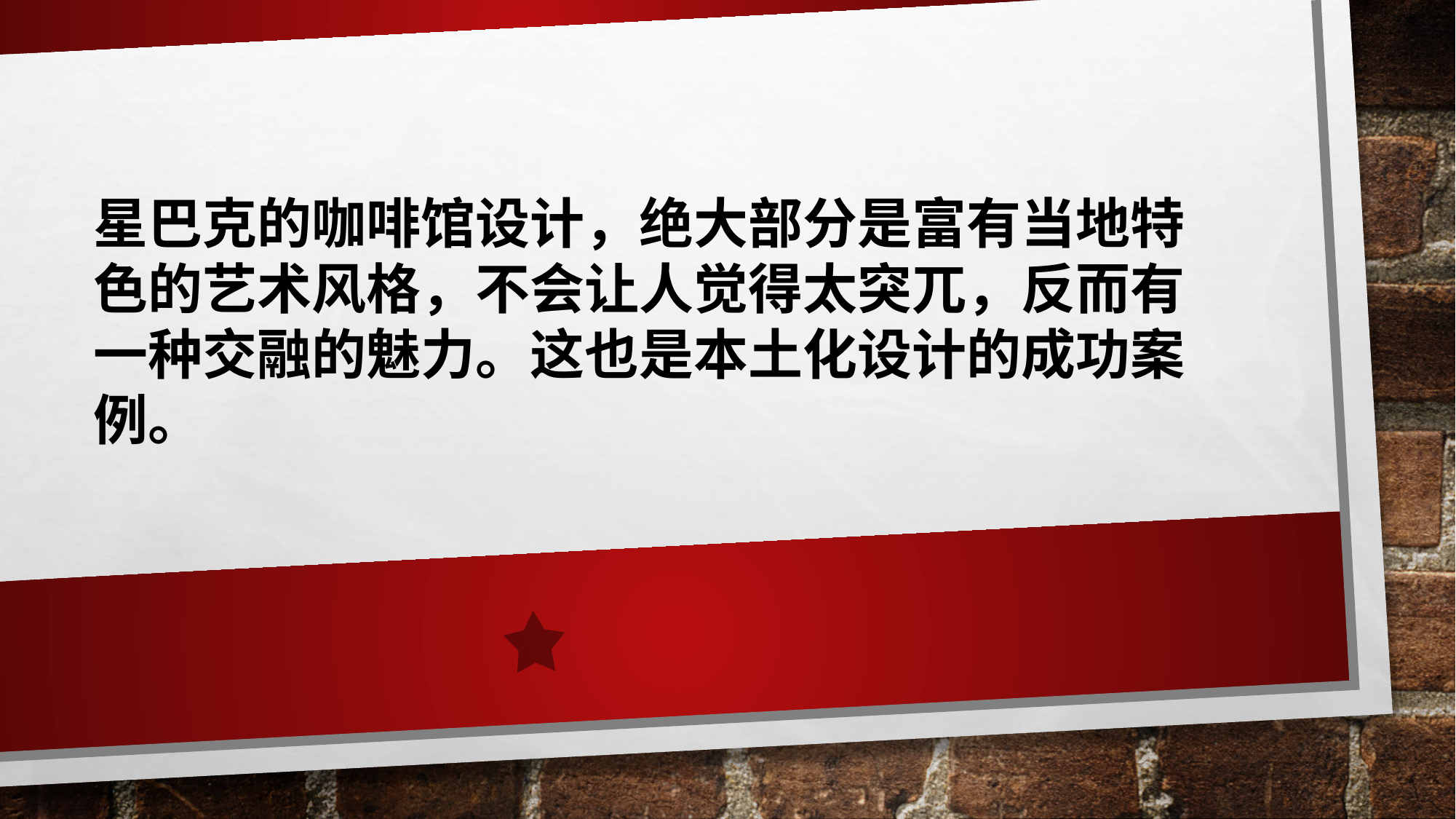

星巴克的咖啡馆设计，绝大部分是富有当地特色的艺术风格，不会让人觉得太突兀，反而有一种交融的魅力。这也是本土化设计的成功案例。